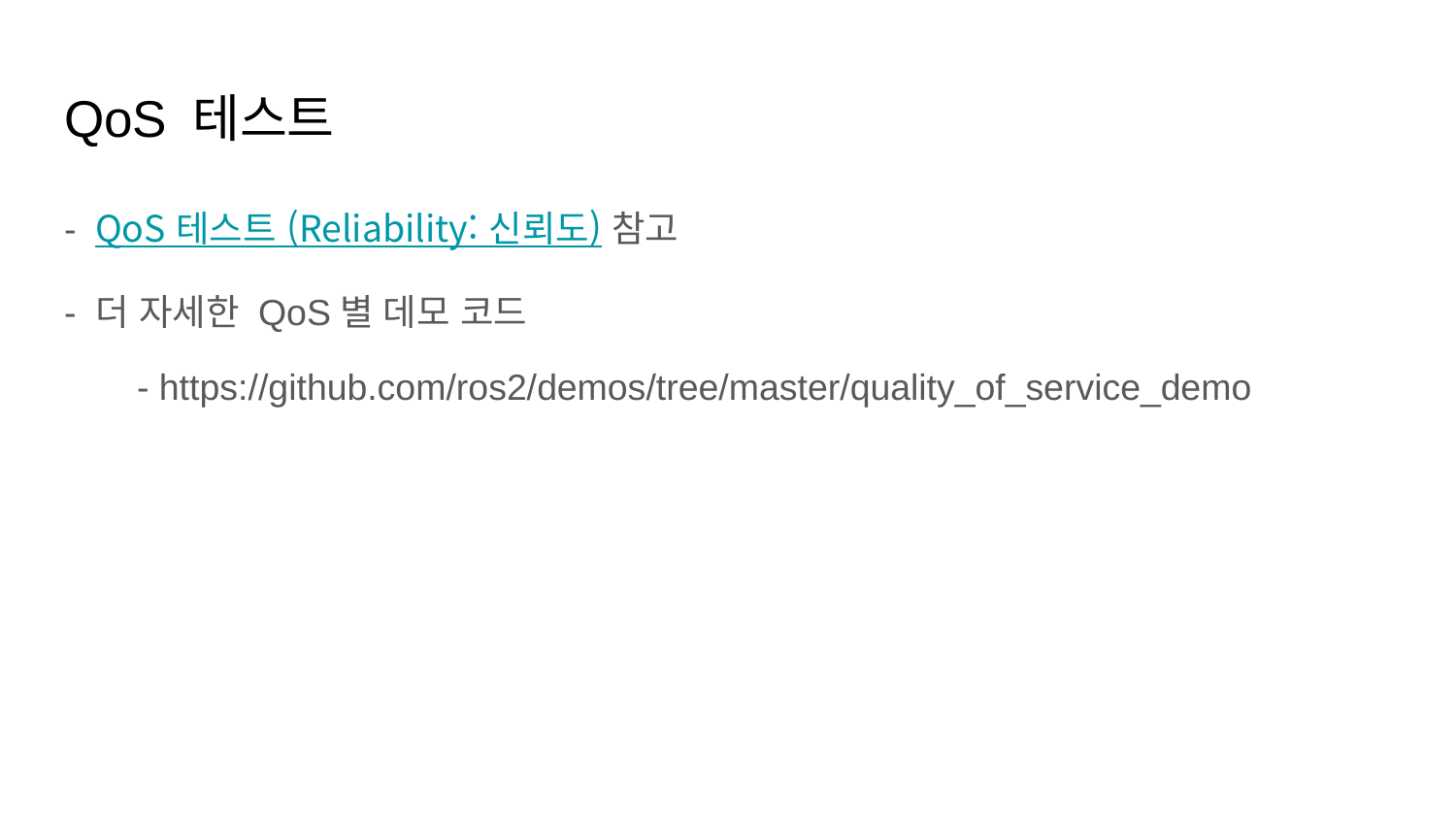

# QoS 테스트
- QoS 테스트 (Reliability: 신뢰도) 참고
- 더 자세한 QoS별 데모 코드
- https://github.com/ros2/demos/tree/master/quality_of_service_demo